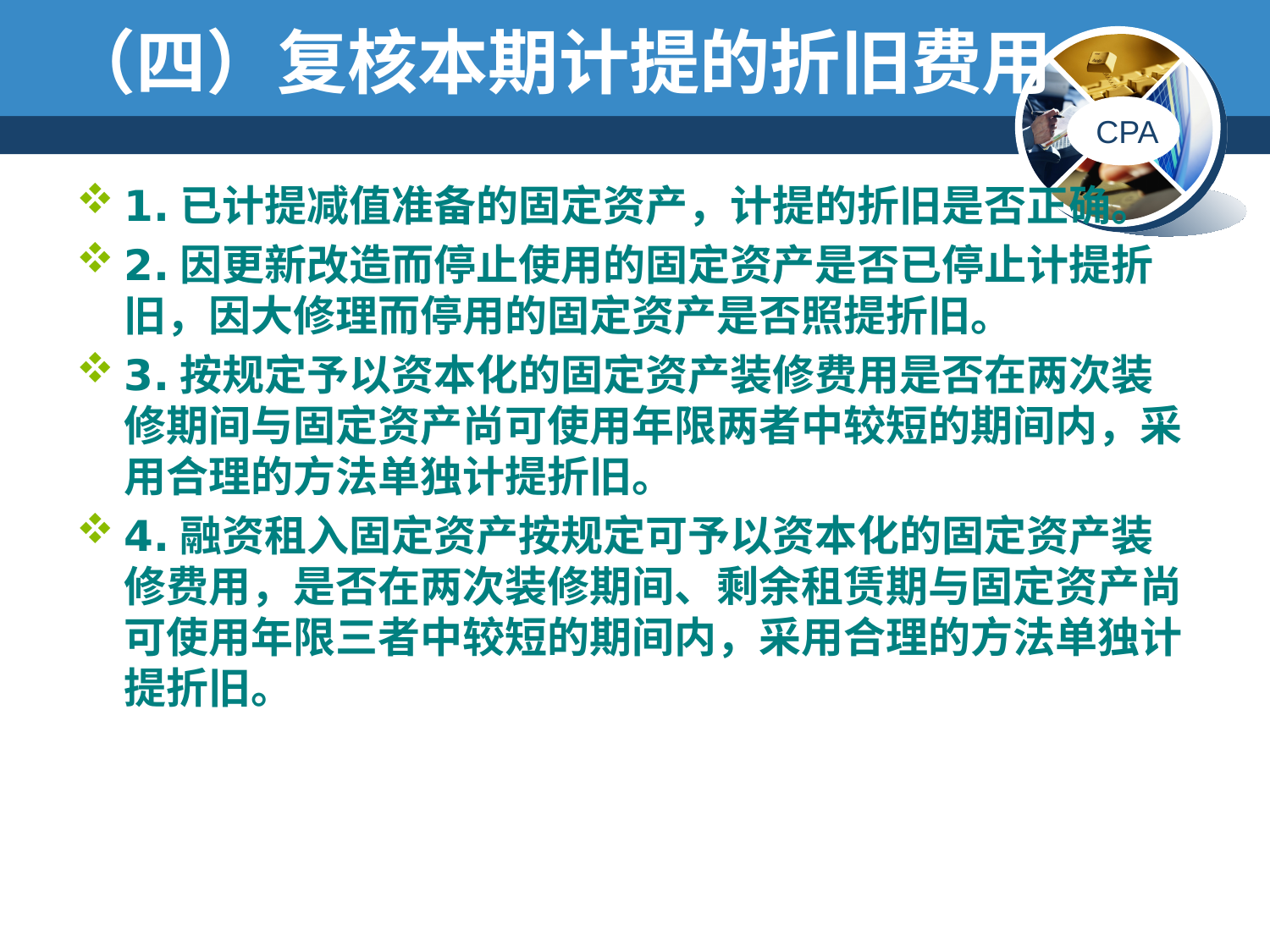

# （四）复核本期计提的折旧费用
1.已计提减值准备的固定资产，计提的折旧是否正确。
2.因更新改造而停止使用的固定资产是否已停止计提折旧，因大修理而停用的固定资产是否照提折旧。
3.按规定予以资本化的固定资产装修费用是否在两次装修期间与固定资产尚可使用年限两者中较短的期间内，采用合理的方法单独计提折旧。
4.融资租入固定资产按规定可予以资本化的固定资产装修费用，是否在两次装修期间、剩余租赁期与固定资产尚可使用年限三者中较短的期间内，采用合理的方法单独计提折旧。